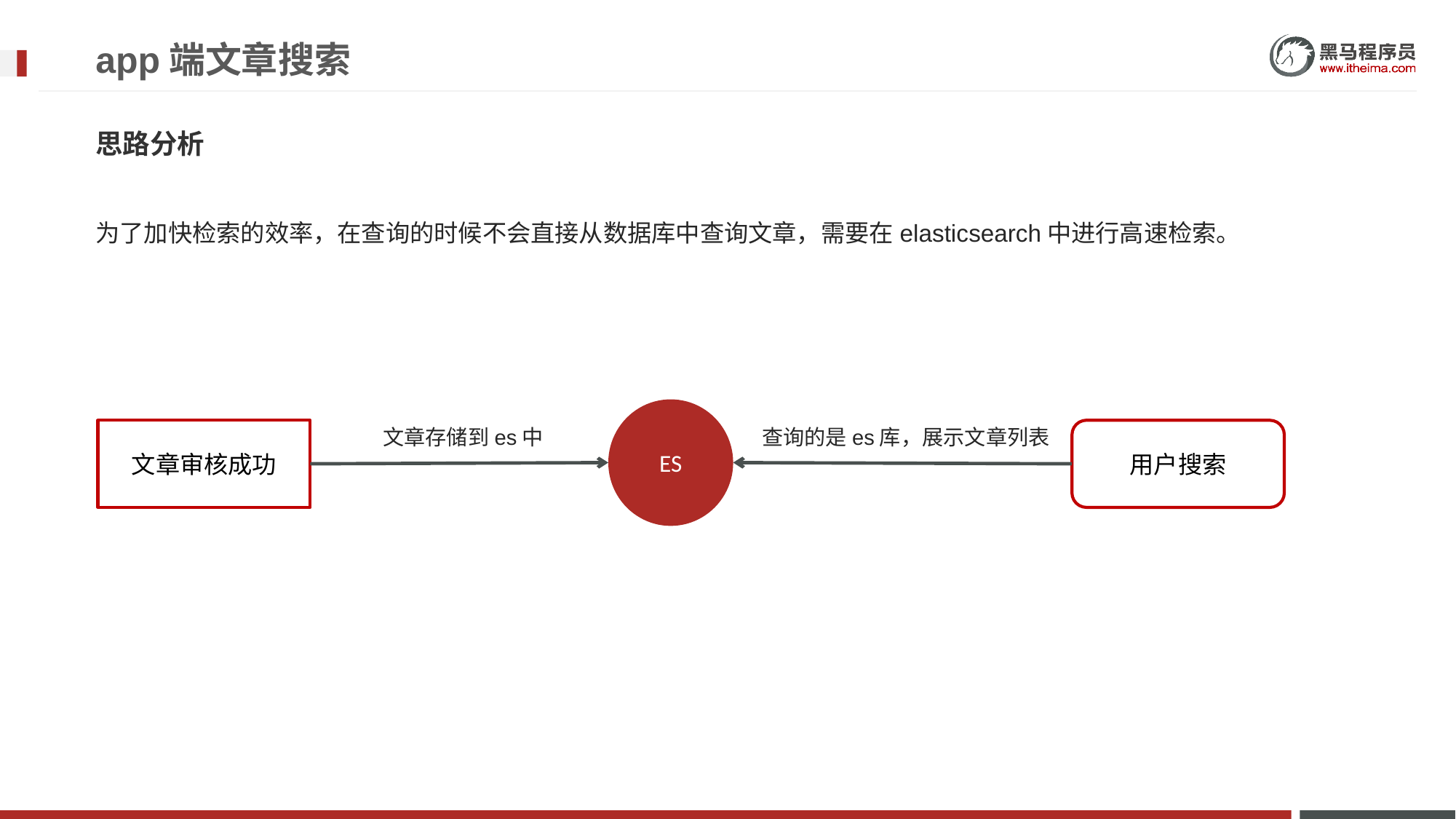

# app端文章搜索
思路分析
为了加快检索的效率，在查询的时候不会直接从数据库中查询文章，需要在elasticsearch中进行高速检索。
ES
文章存储到es中
查询的是es库，展示文章列表
文章审核成功
用户搜索